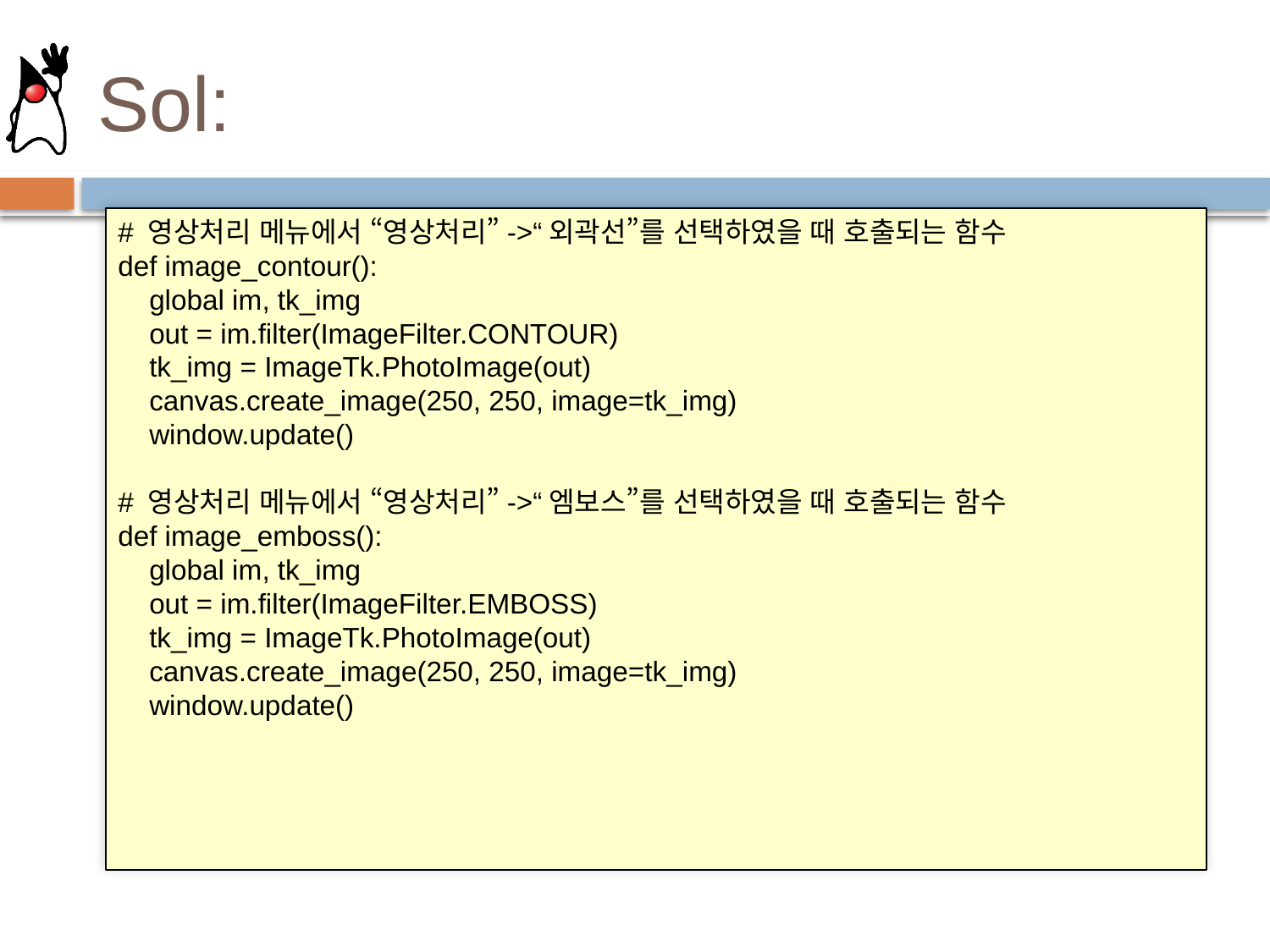

# Sol:
# 영상처리 메뉴에서 “영상처리”->“외곽선”를 선택하였을 때 호출되는 함수
def image_contour():
    global im, tk_img
    out = im.filter(ImageFilter.CONTOUR)
    tk_img = ImageTk.PhotoImage(out)
    canvas.create_image(250, 250, image=tk_img)
    window.update()

# 영상처리 메뉴에서 “영상처리”->“엠보스”를 선택하였을 때 호출되는 함수
def image_emboss():
    global im, tk_img
    out = im.filter(ImageFilter.EMBOSS)
    tk_img = ImageTk.PhotoImage(out)
    canvas.create_image(250, 250, image=tk_img)
    window.update()